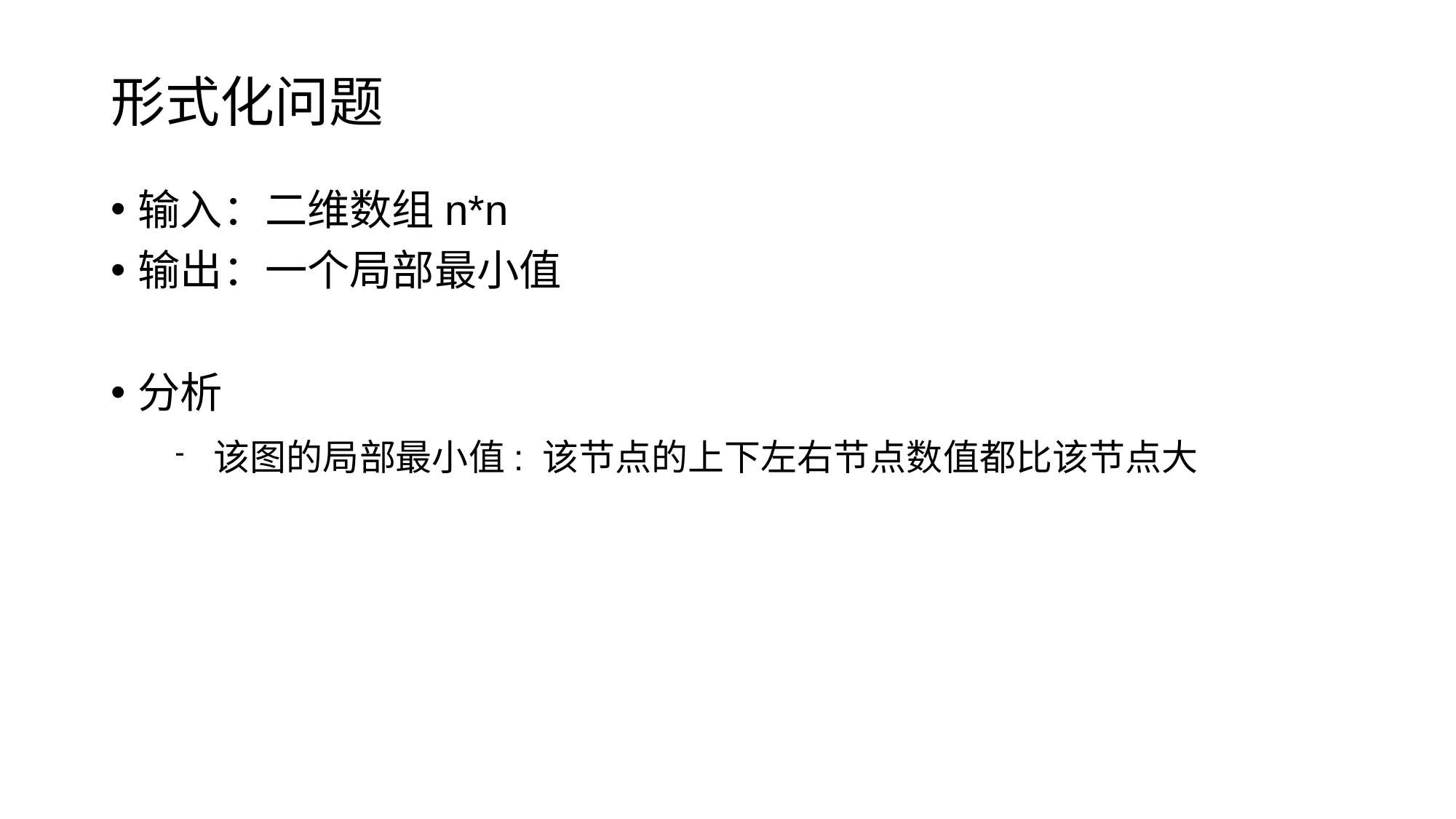

形式化问题
输入：二维数组n*n
输出：一个局部最小值

分析
该图的局部最小值: 该节点的上下左右节点数值都比该节点大